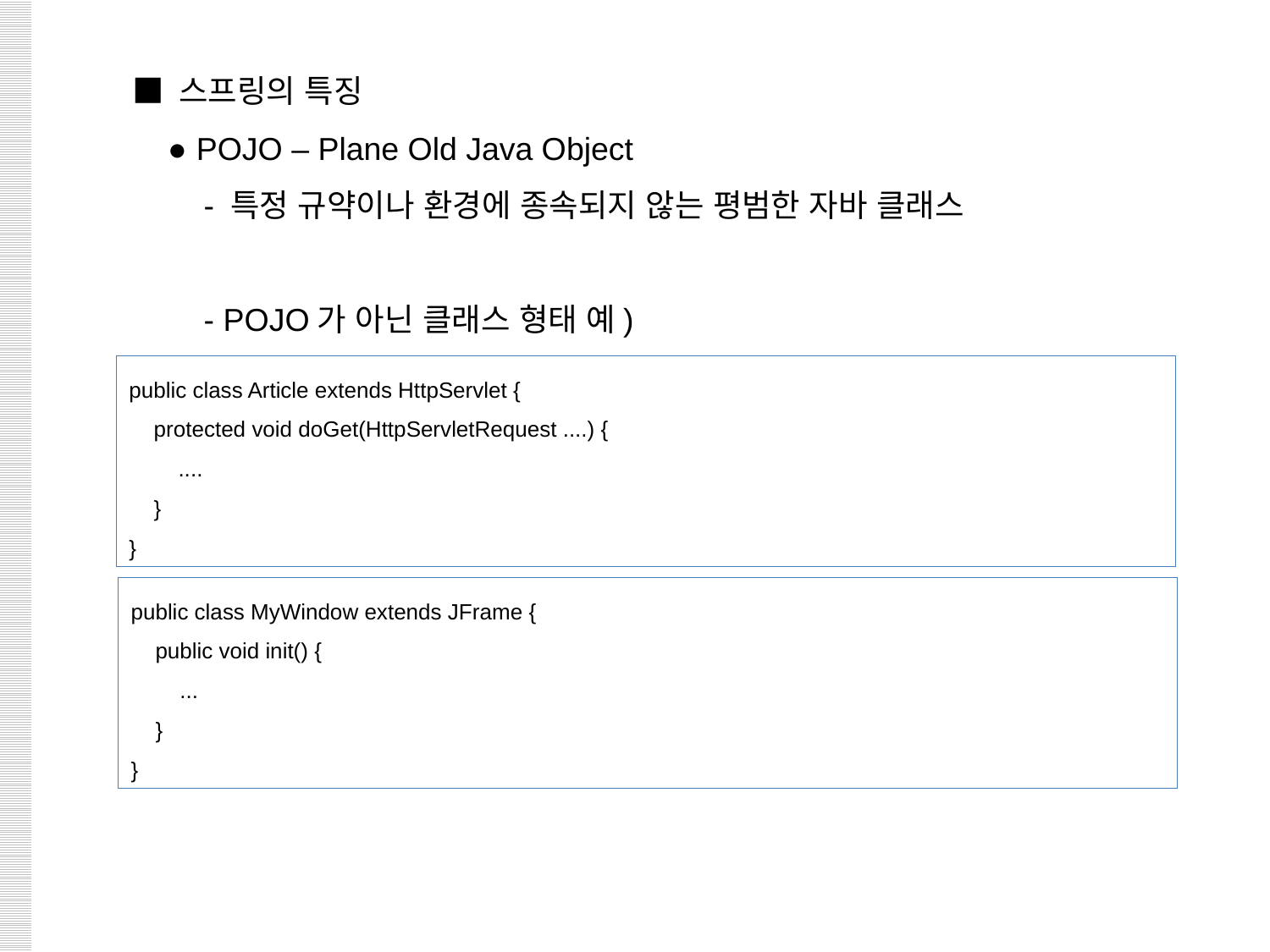

■ 스프링의 특징
    ● POJO – Plane Old Java Object
        - 특정 규약이나 환경에 종속되지 않는 평범한 자바 클래스

        - POJO가 아닌 클래스 형태 예)
public class Article extends HttpServlet {
    protected void doGet(HttpServletRequest ....) {
        ....
    }
}
public class MyWindow extends JFrame {
    public void init() {
        ...
    }
}